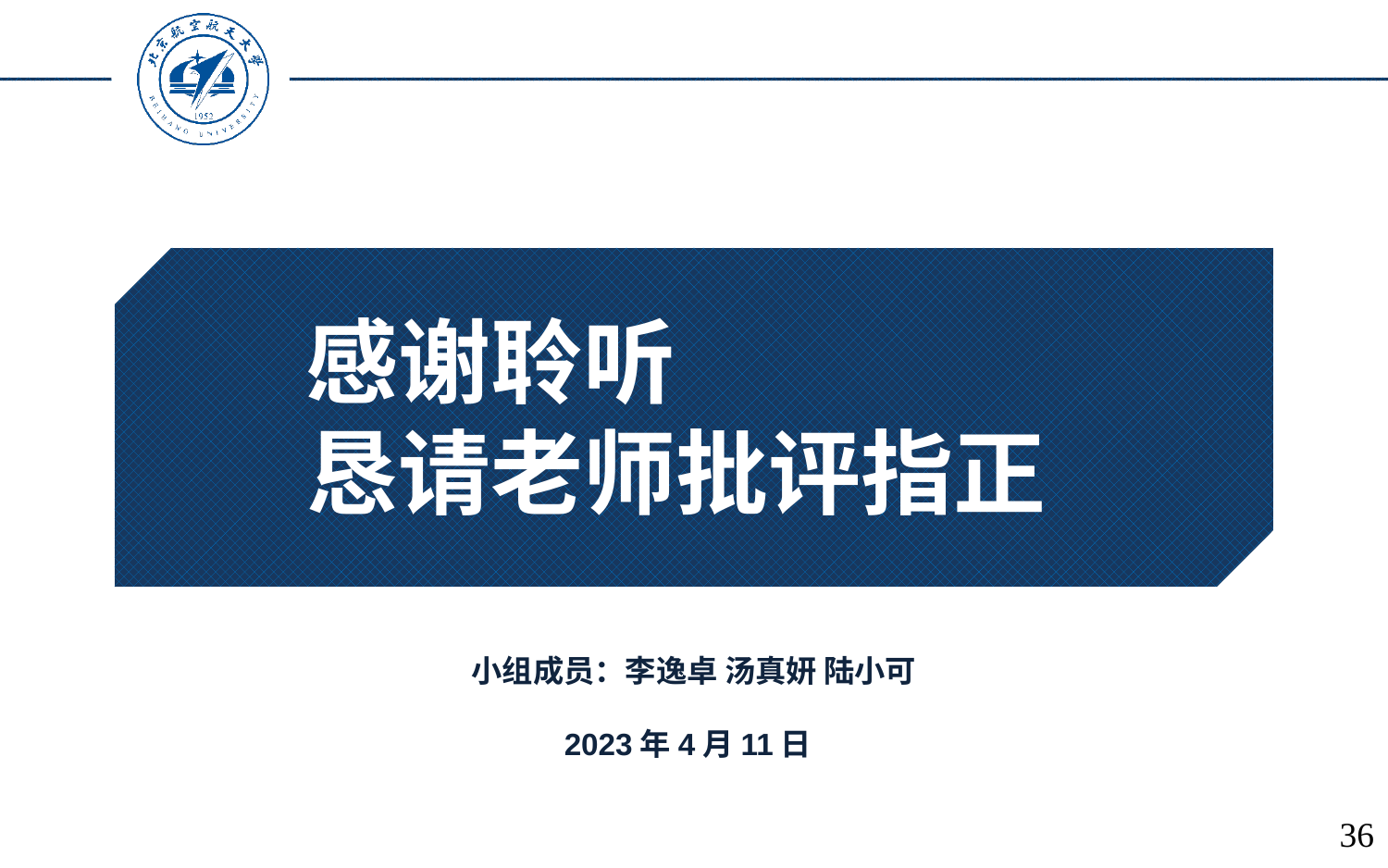

感谢聆听
恳请老师批评指正
小组成员：李逸卓 汤真妍 陆小可
2023年4月11日
36